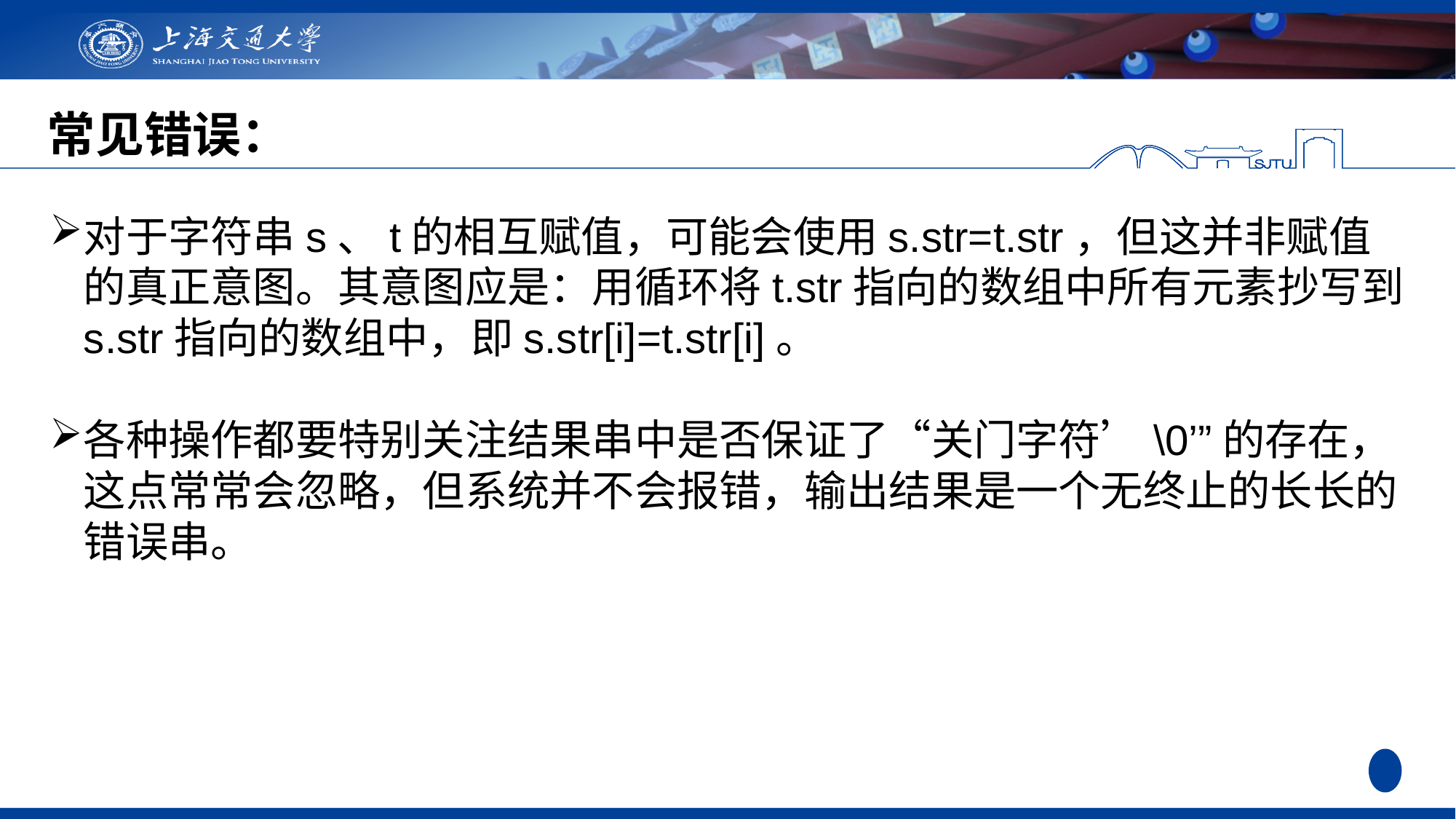

常见错误：
对于字符串s、t的相互赋值，可能会使用s.str=t.str，但这并非赋值的真正意图。其意图应是：用循环将t.str指向的数组中所有元素抄写到s.str指向的数组中，即s.str[i]=t.str[i]。

各种操作都要特别关注结果串中是否保证了“关门字符’\0’”的存在，这点常常会忽略，但系统并不会报错，输出结果是一个无终止的长长的错误串。